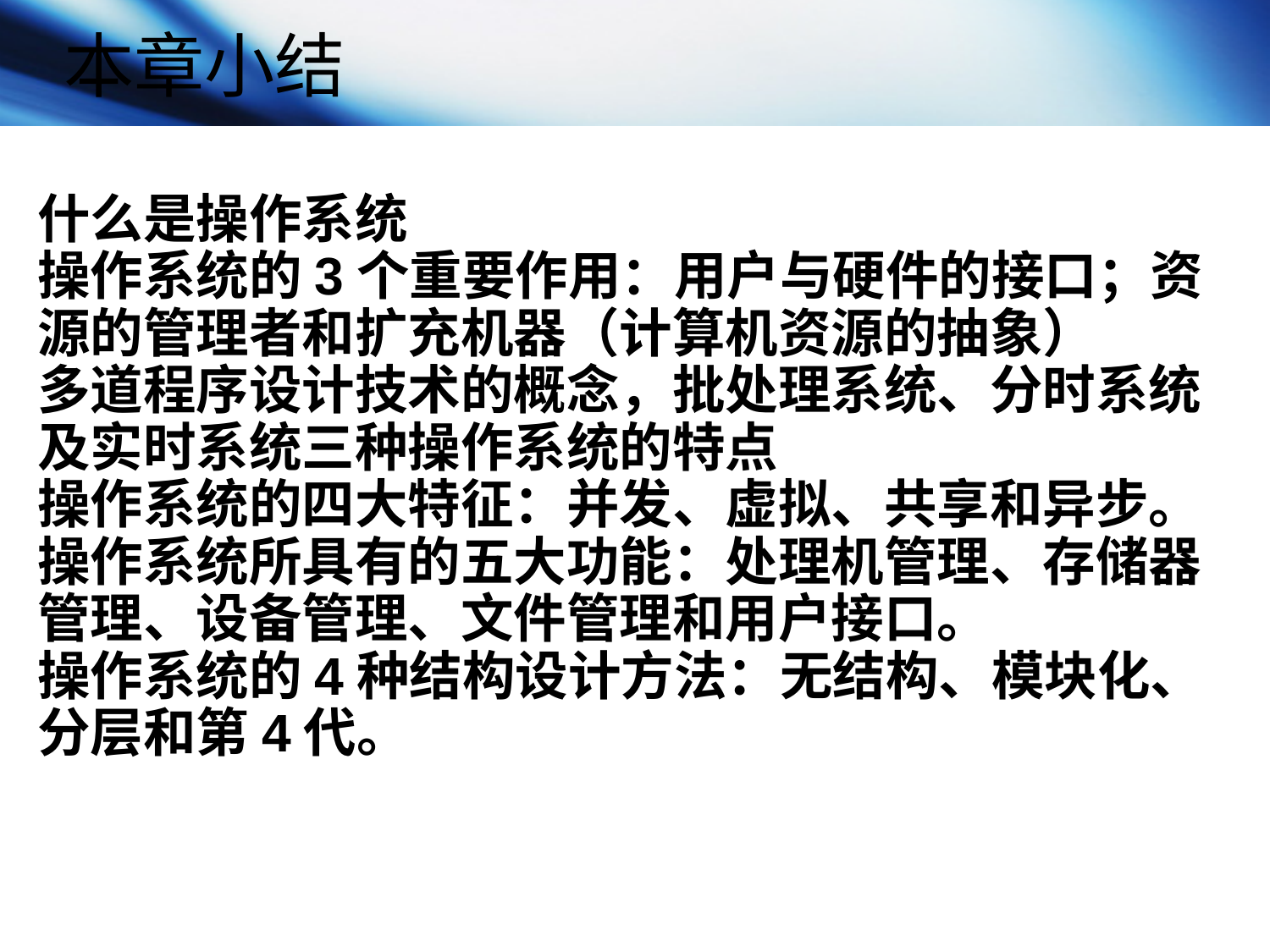

本章小结
什么是操作系统
操作系统的3个重要作用：用户与硬件的接口；资源的管理者和扩充机器（计算机资源的抽象）
多道程序设计技术的概念，批处理系统、分时系统及实时系统三种操作系统的特点
操作系统的四大特征：并发、虚拟、共享和异步。
操作系统所具有的五大功能：处理机管理、存储器管理、设备管理、文件管理和用户接口。
操作系统的4种结构设计方法：无结构、模块化、分层和第4代。